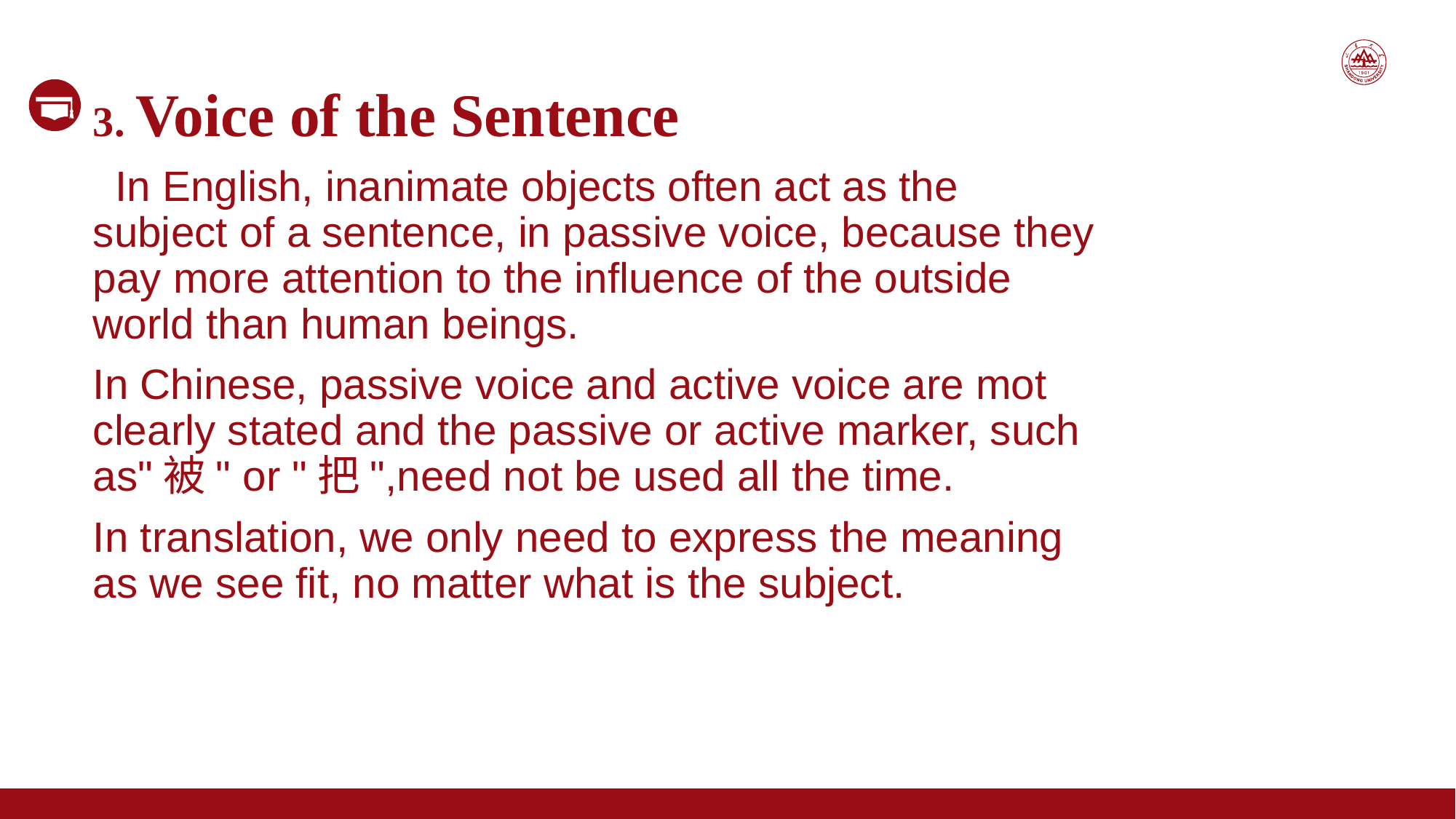

3. Voice of the Sentence
  In English, inanimate objects often act as the subject of a sentence, in passive voice, because they pay more attention to the influence of the outside world than human beings.
In Chinese, passive voice and active voice are mot clearly stated and the passive or active marker, such as"被" or "把",need not be used all the time.
In translation, we only need to express the meaning as we see fit, no matter what is the subject.